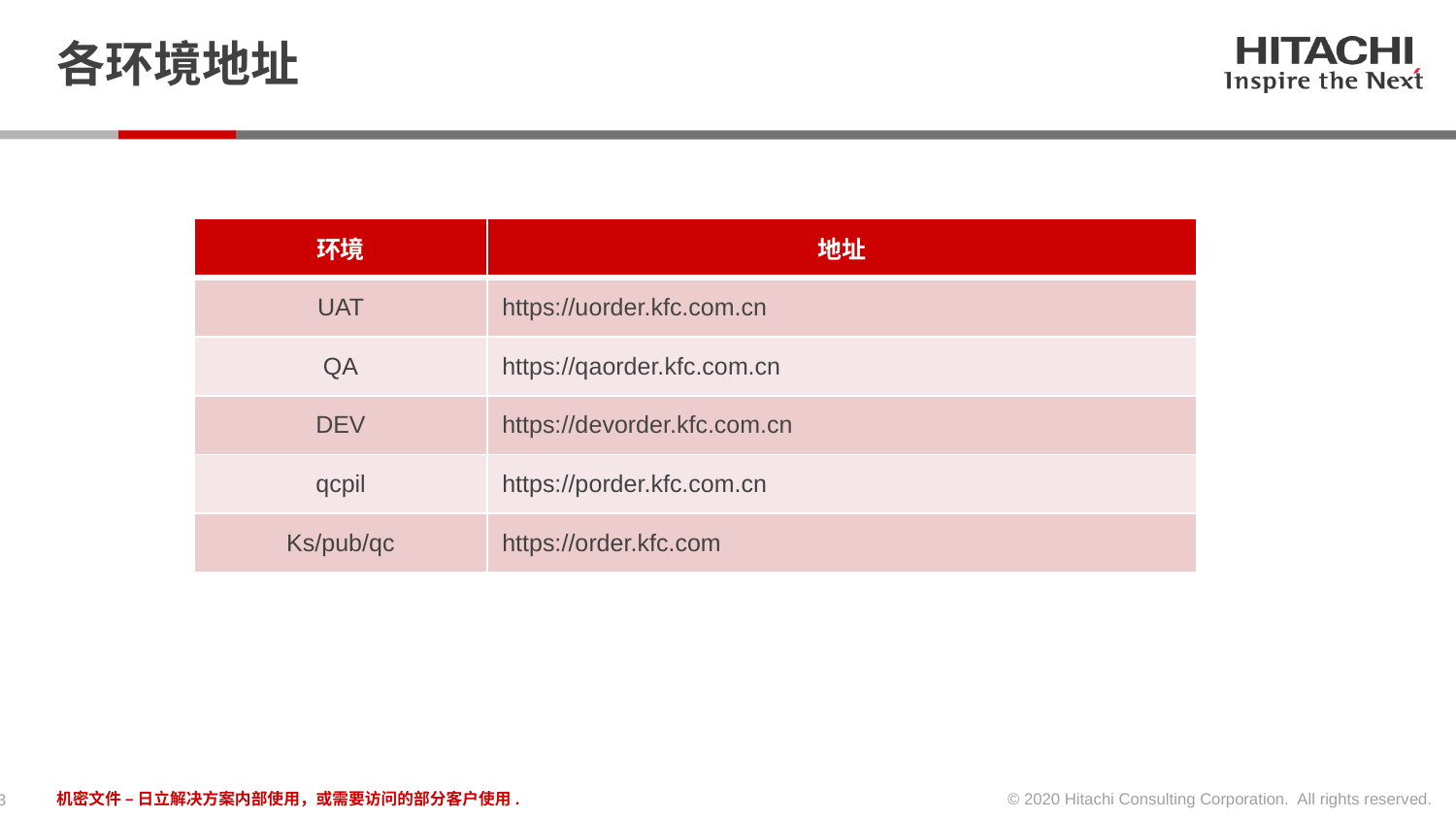

# 各环境地址
| 环境 | 地址 |
| --- | --- |
| UAT | https://uorder.kfc.com.cn |
| QA | https://qaorder.kfc.com.cn |
| DEV | https://devorder.kfc.com.cn |
| qcpil | https://porder.kfc.com.cn |
| Ks/pub/qc | https://order.kfc.com |